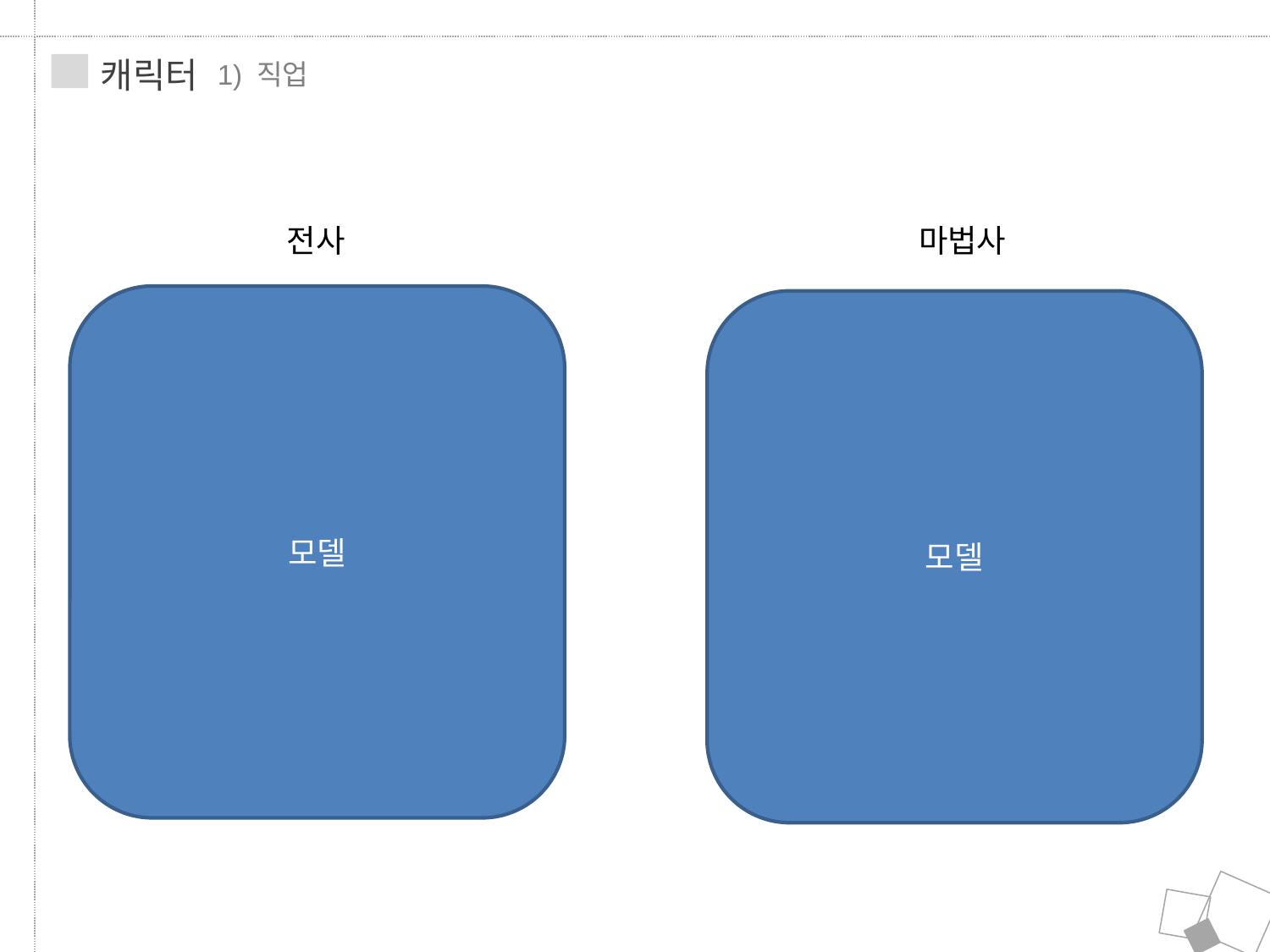

캐릭터
1) 직업

마법사
전사
모델
모델